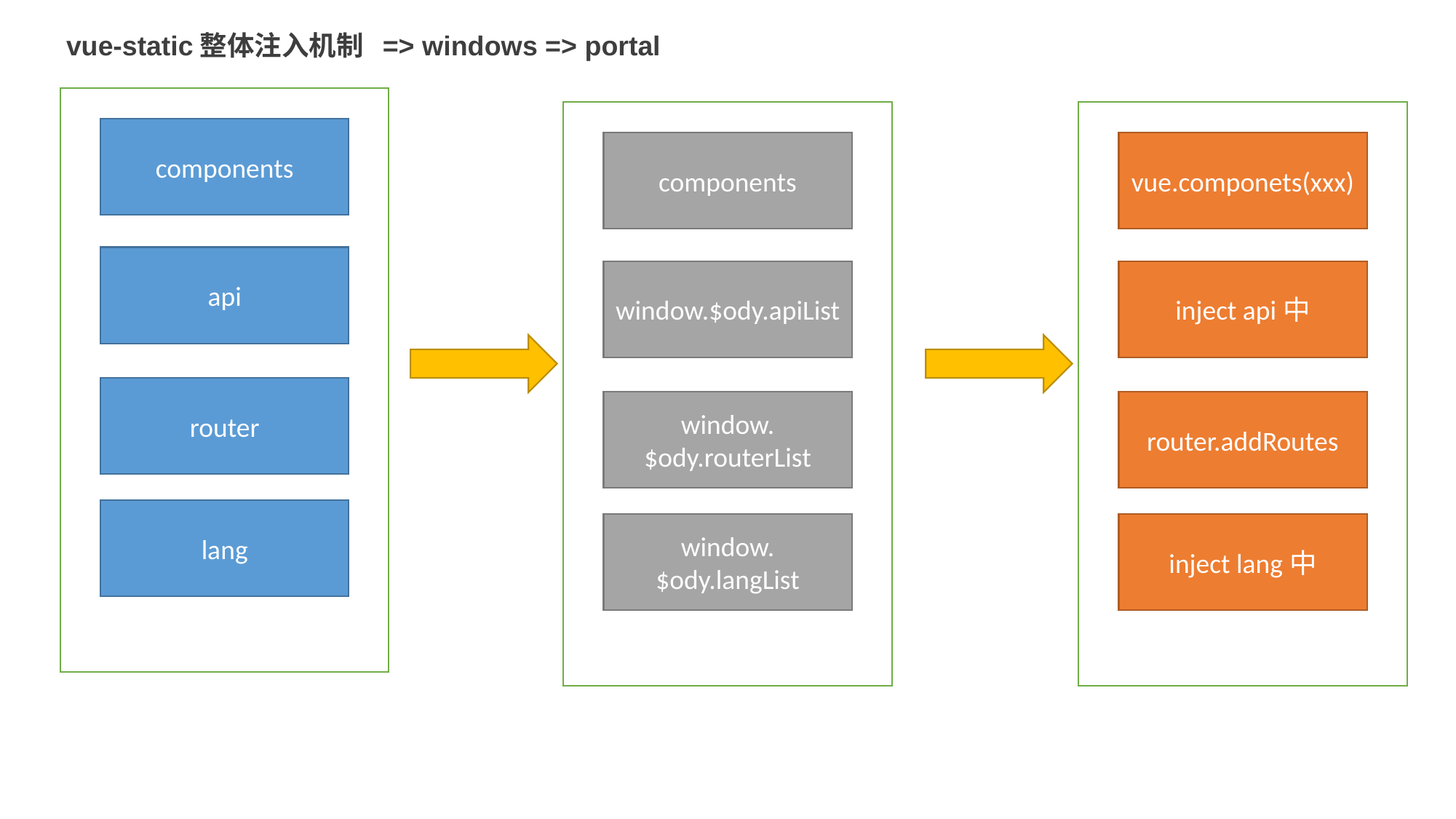

vue-static整体注入机制  => windows => portal

components
components
vue.componets(xxx)
api
window.$ody.apiList
inject api中

router
window.$ody.routerList
router.addRoutes
lang
window.$ody.langList
inject lang中